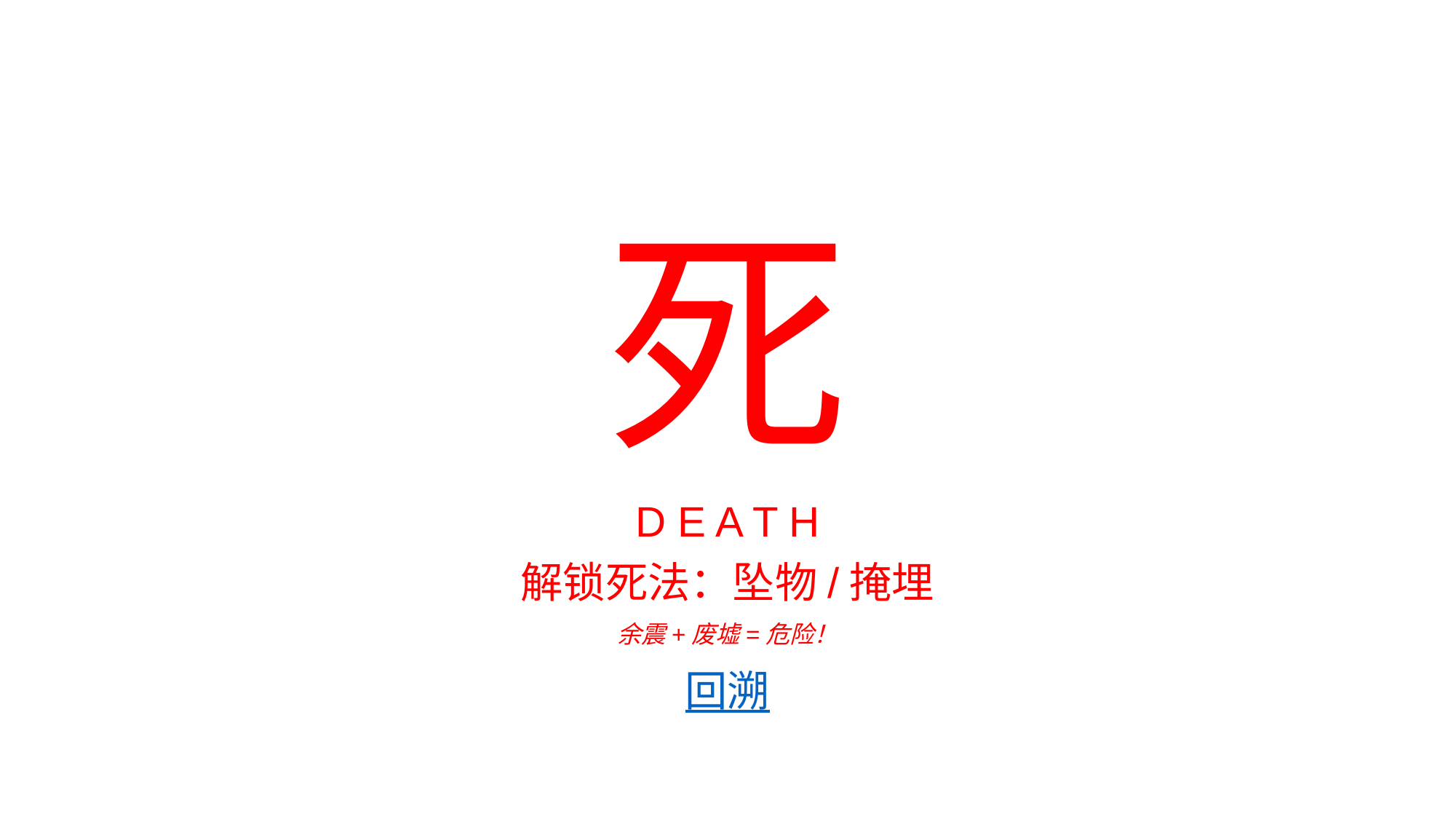

死
D E A T H
解锁死法：坠物/掩埋
余震+废墟=危险！
回溯